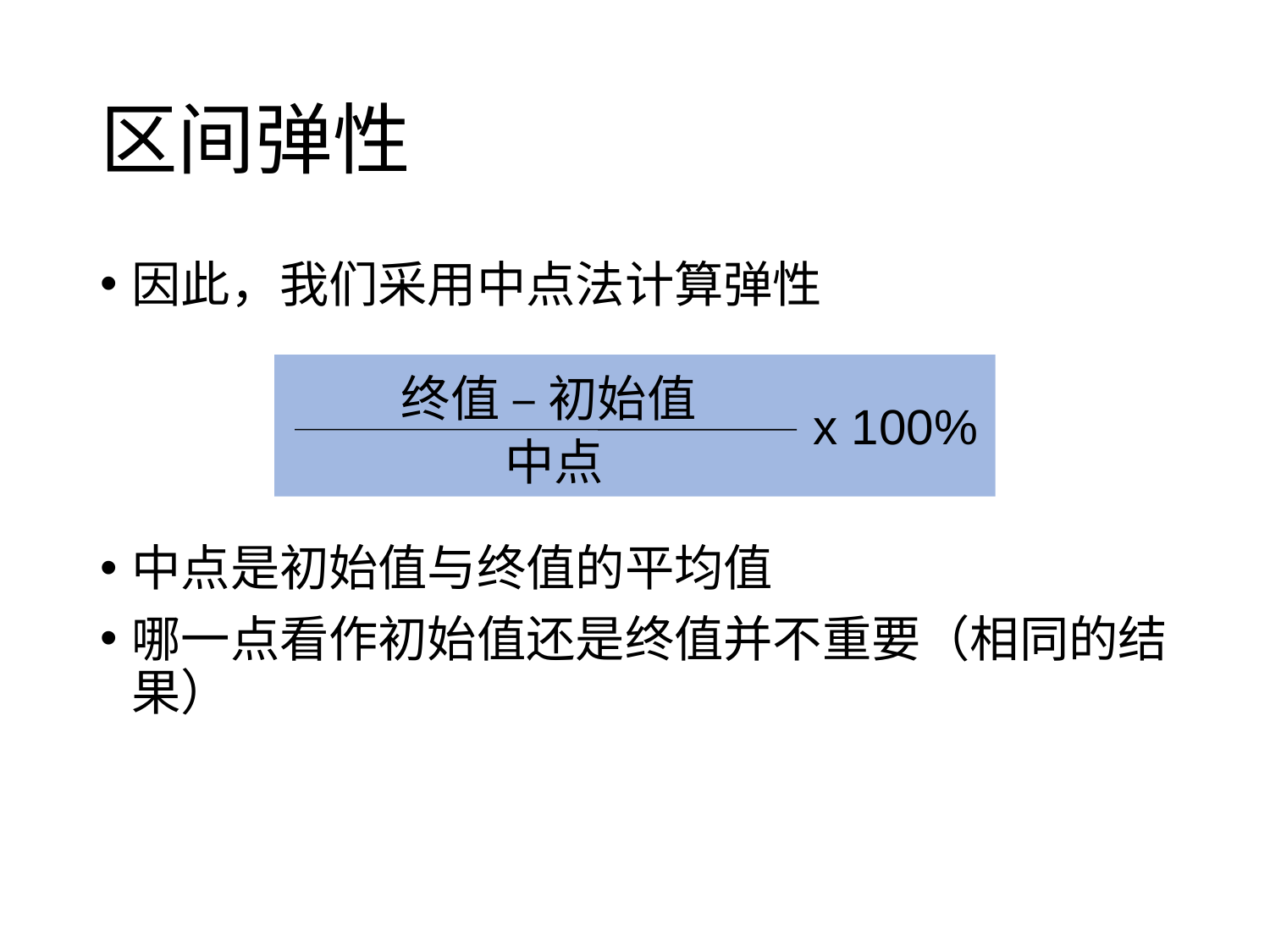

# 区间弹性
因此，我们采用中点法计算弹性

中点是初始值与终值的平均值
哪一点看作初始值还是终值并不重要（相同的结果）

终值 – 初始值
x 100%
中点